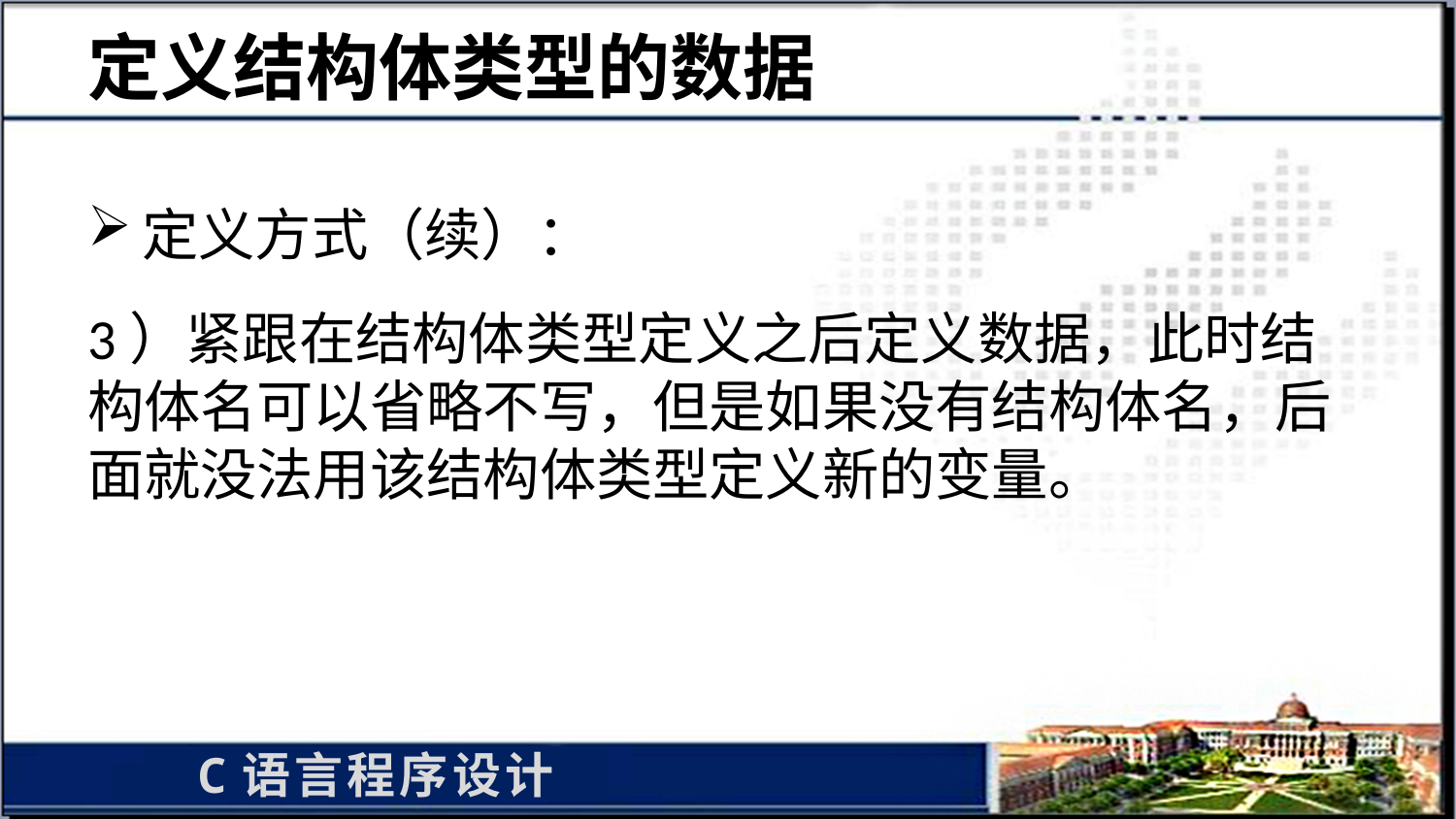

# 定义结构体类型的数据
定义方式（续）：
3）紧跟在结构体类型定义之后定义数据，此时结构体名可以省略不写，但是如果没有结构体名，后面就没法用该结构体类型定义新的变量。